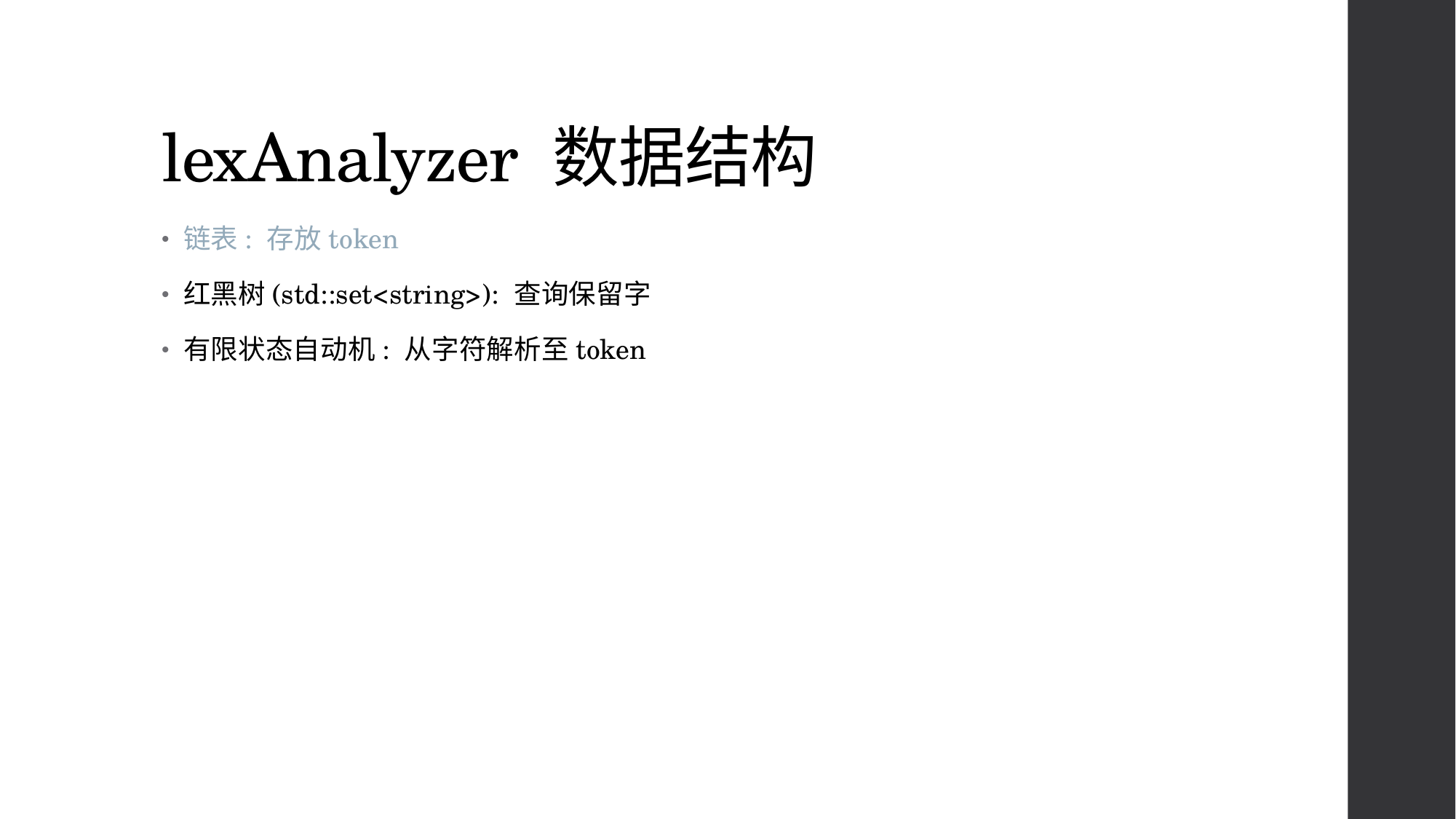

# lexAnalyzer 数据结构
链表: 存放token
红黑树(std::set<string>): 查询保留字
有限状态自动机: 从字符解析至token